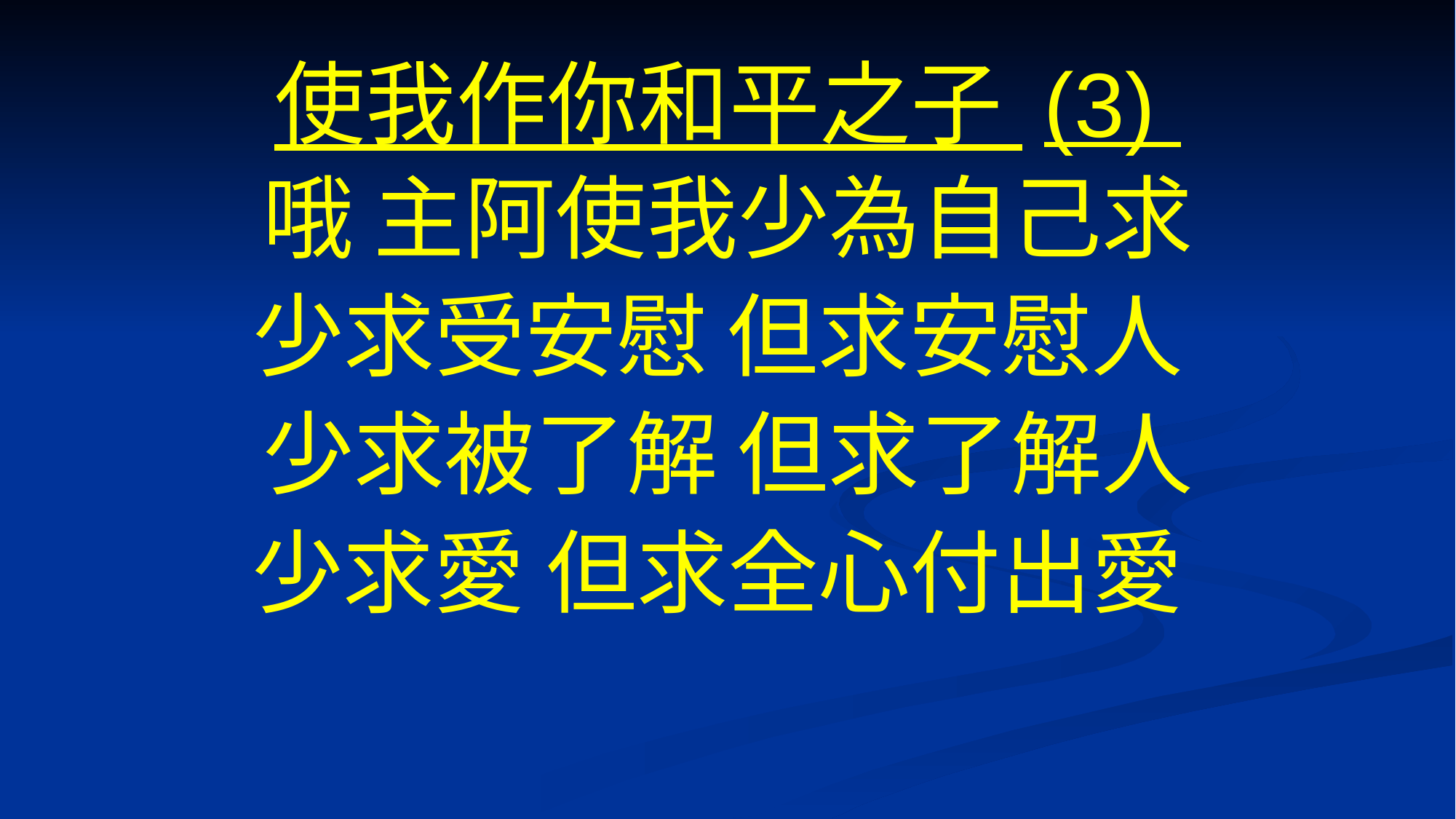

# 使我作你和平之子 (3)
哦 主阿使我少為自己求
少求受安慰 但求安慰人
少求被了解 但求了解人
少求愛 但求全心付出愛